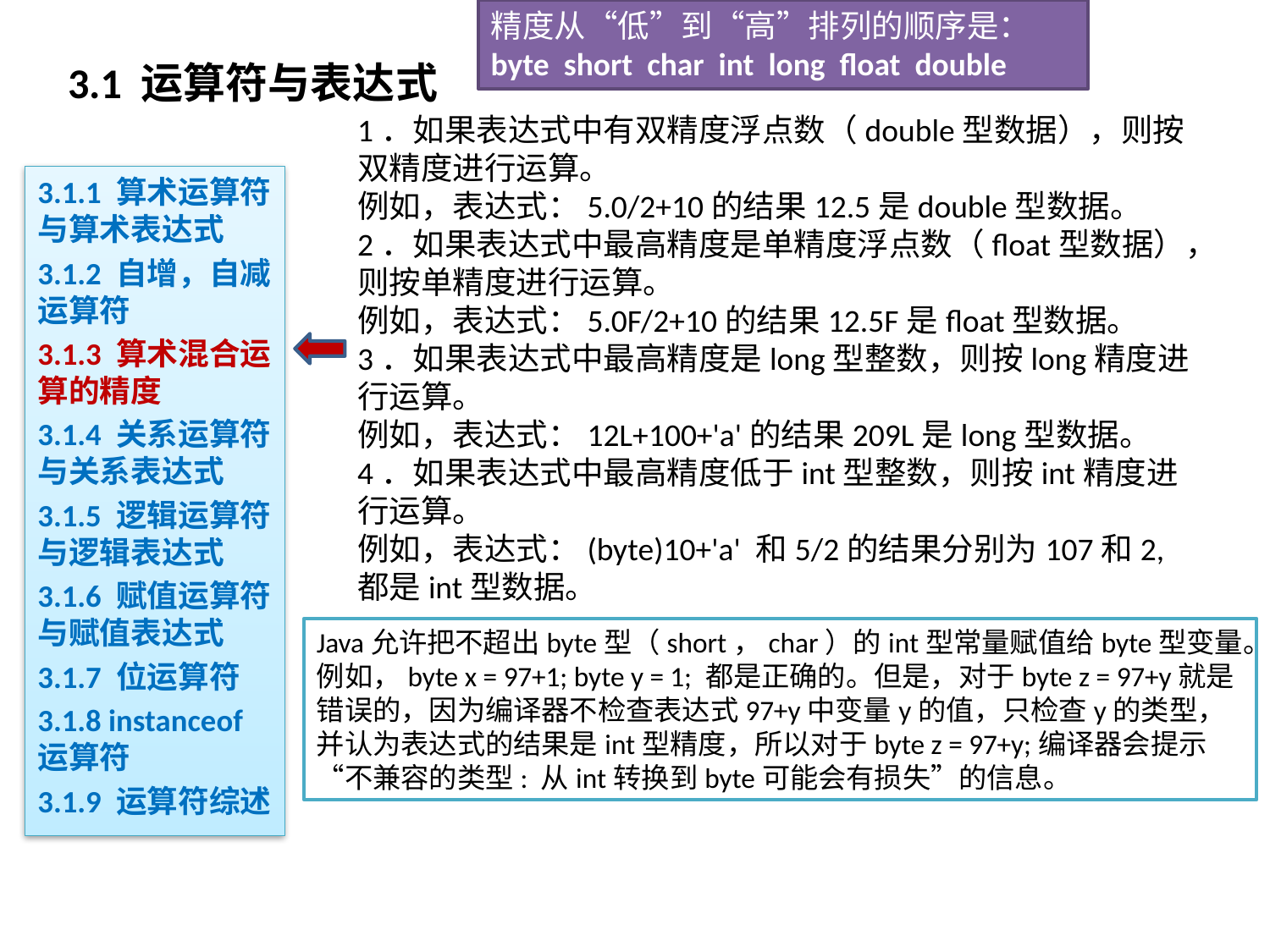

精度从“低”到“高”排列的顺序是：
byte  short  char  int  long  float  double
# 3.1 运算符与表达式
1．如果表达式中有双精度浮点数（double型数据），则按双精度进行运算。
例如，表达式：5.0/2+10的结果12.5是double型数据。
2．如果表达式中最高精度是单精度浮点数（float型数据），则按单精度进行运算。
例如，表达式：5.0F/2+10的结果12.5F是float型数据。
3．如果表达式中最高精度是long型整数，则按long精度进行运算。
例如，表达式：12L+100+'a'的结果209L是long型数据。
4．如果表达式中最高精度低于int型整数，则按int精度进行运算。
例如，表达式：(byte)10+'a' 和5/2的结果分别为107和2,都是int型数据。
3.1.1 算术运算符与算术表达式
3.1.2 自增，自减运算符
3.1.3 算术混合运算的精度
3.1.4 关系运算符与关系表达式
3.1.5 逻辑运算符与逻辑表达式
3.1.6 赋值运算符与赋值表达式
3.1.7 位运算符
3.1.8 instanceof 运算符
3.1.9 运算符综述

Java允许把不超出byte型（short，char）的int型常量赋值给byte型变量。例如，byte x = 97+1; byte y = 1; 都是正确的。但是，对于byte z = 97+y就是错误的，因为编译器不检查表达式97+y中变量y的值，只检查y的类型，并认为表达式的结果是int型精度，所以对于byte z = 97+y;编译器会提示“不兼容的类型: 从int转换到byte可能会有损失”的信息。